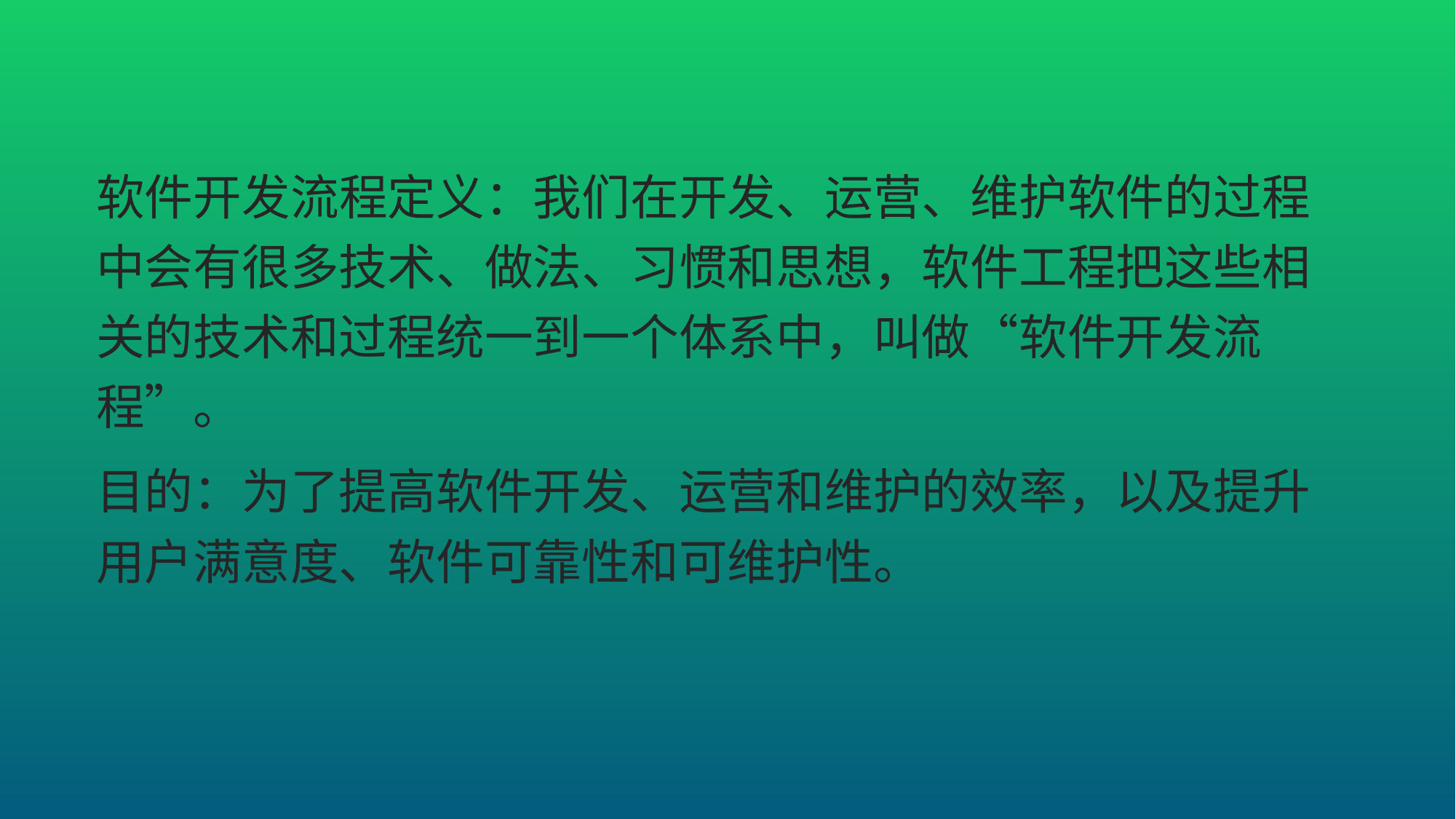

软件开发流程定义：我们在开发、运营、维护软件的过程中会有很多技术、做法、习惯和思想，软件工程把这些相关的技术和过程统一到一个体系中，叫做“软件开发流程”。
目的：为了提高软件开发、运营和维护的效率，以及提升用户满意度、软件可靠性和可维护性。